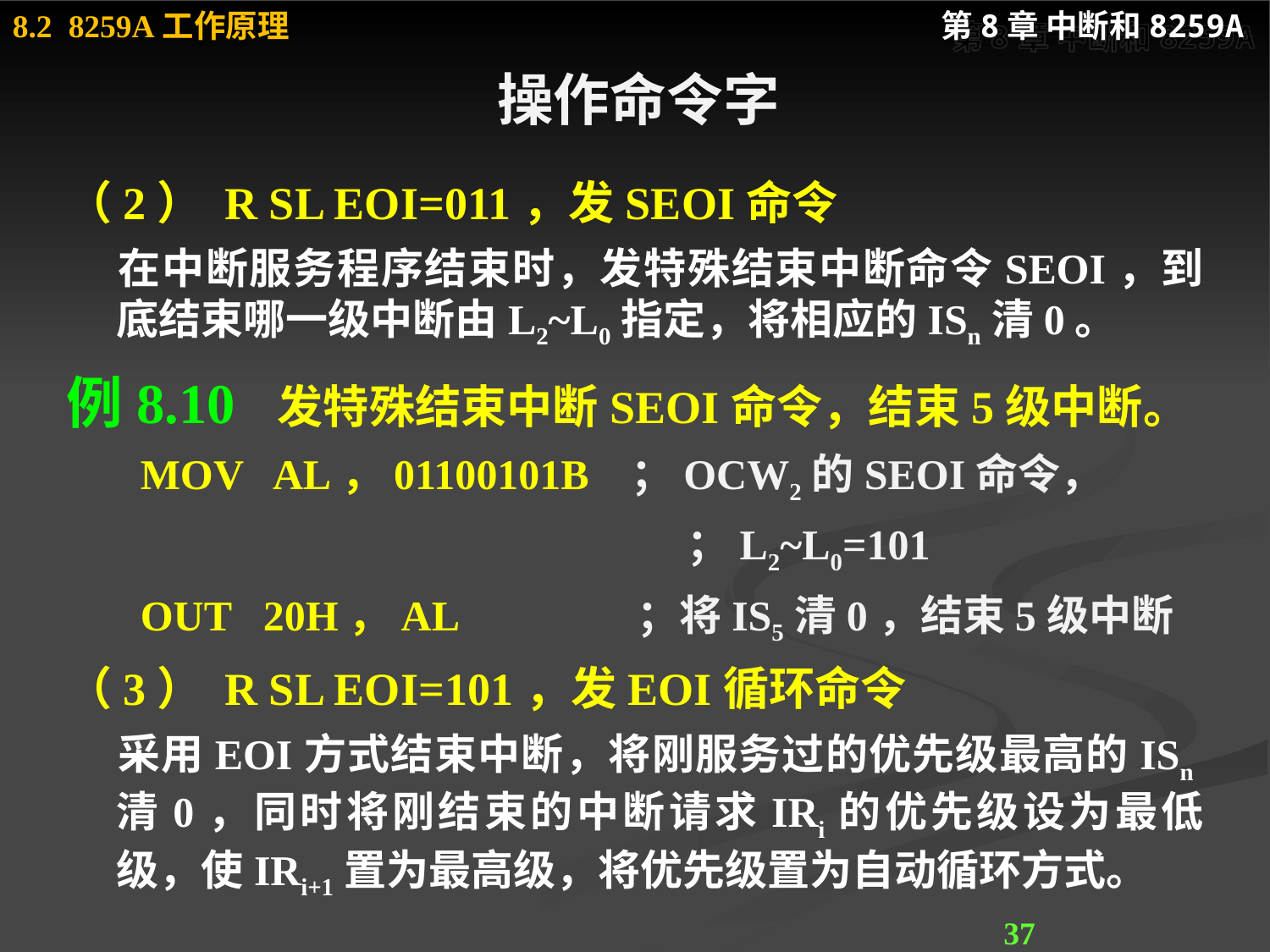

# 操作命令字
（2） R SL EOI=011，发SEOI命令
	在中断服务程序结束时，发特殊结束中断命令SEOI，到底结束哪一级中断由L2~L0指定，将相应的ISn清0。
例8.10  发特殊结束中断SEOI命令，结束5级中断。
 	MOV   AL，01100101B   ；OCW2的SEOI命令，
					   ；L2~L0=101
 	OUT   20H，AL                ；将IS5清0，结束5级中断
（3） R SL EOI=101，发EOI循环命令
	采用EOI方式结束中断，将刚服务过的优先级最高的ISn清0，同时将刚结束的中断请求IRi的优先级设为最低级，使IRi+1置为最高级，将优先级置为自动循环方式。